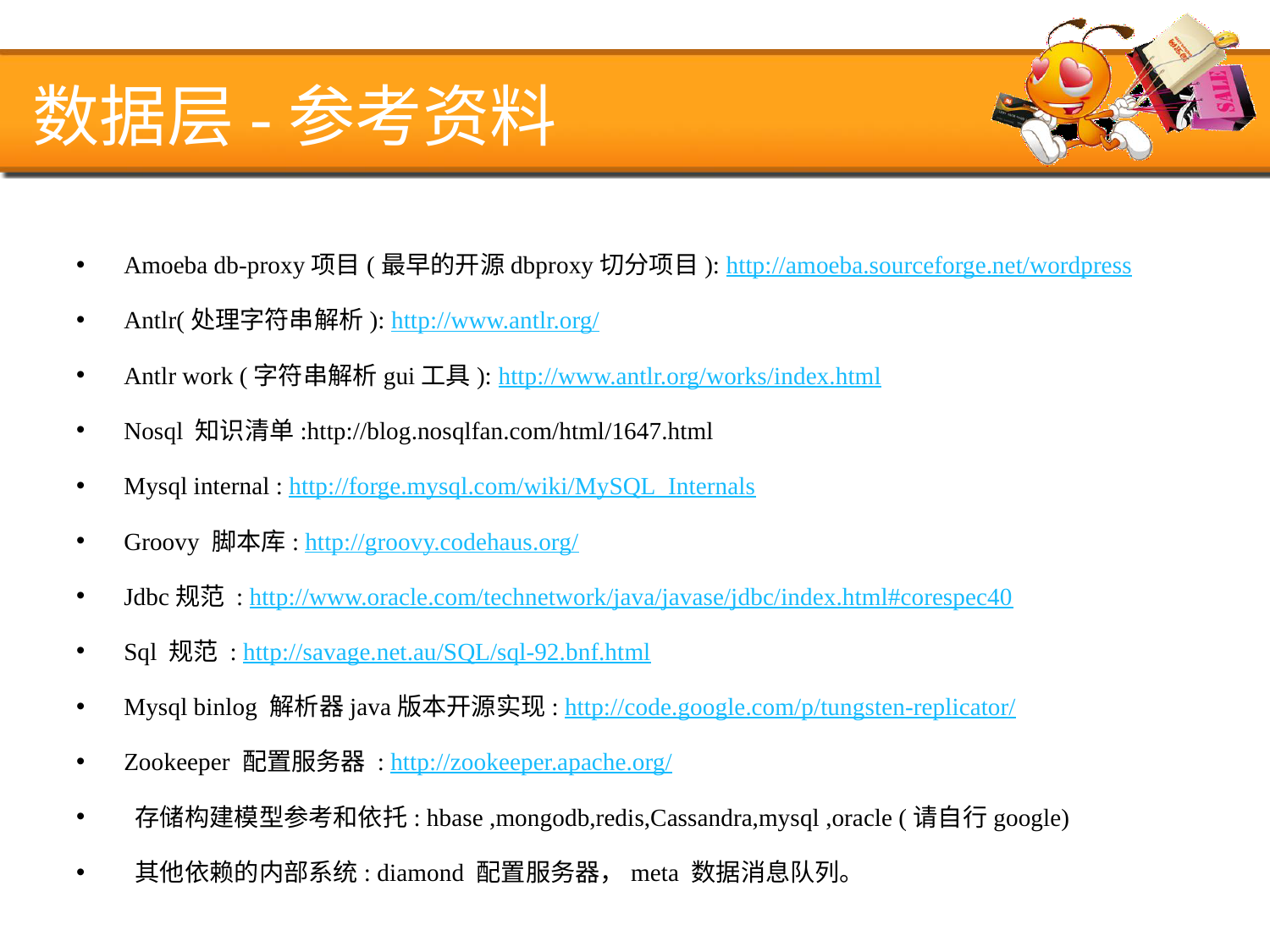

# 数据层-参考资料
Amoeba db-proxy项目(最早的开源dbproxy切分项目): http://amoeba.sourceforge.net/wordpress
Antlr(处理字符串解析): http://www.antlr.org/
Antlr work (字符串解析gui工具): http://www.antlr.org/works/index.html
Nosql 知识清单:http://blog.nosqlfan.com/html/1647.html
Mysql internal : http://forge.mysql.com/wiki/MySQL_Internals
Groovy 脚本库: http://groovy.codehaus.org/
Jdbc规范 : http://www.oracle.com/technetwork/java/javase/jdbc/index.html#corespec40
Sql 规范 : http://savage.net.au/SQL/sql-92.bnf.html
Mysql binlog 解析器java版本开源实现: http://code.google.com/p/tungsten-replicator/
Zookeeper 配置服务器 : http://zookeeper.apache.org/
 存储构建模型参考和依托: hbase ,mongodb,redis,Cassandra,mysql ,oracle (请自行google)
 其他依赖的内部系统: diamond 配置服务器，meta 数据消息队列。